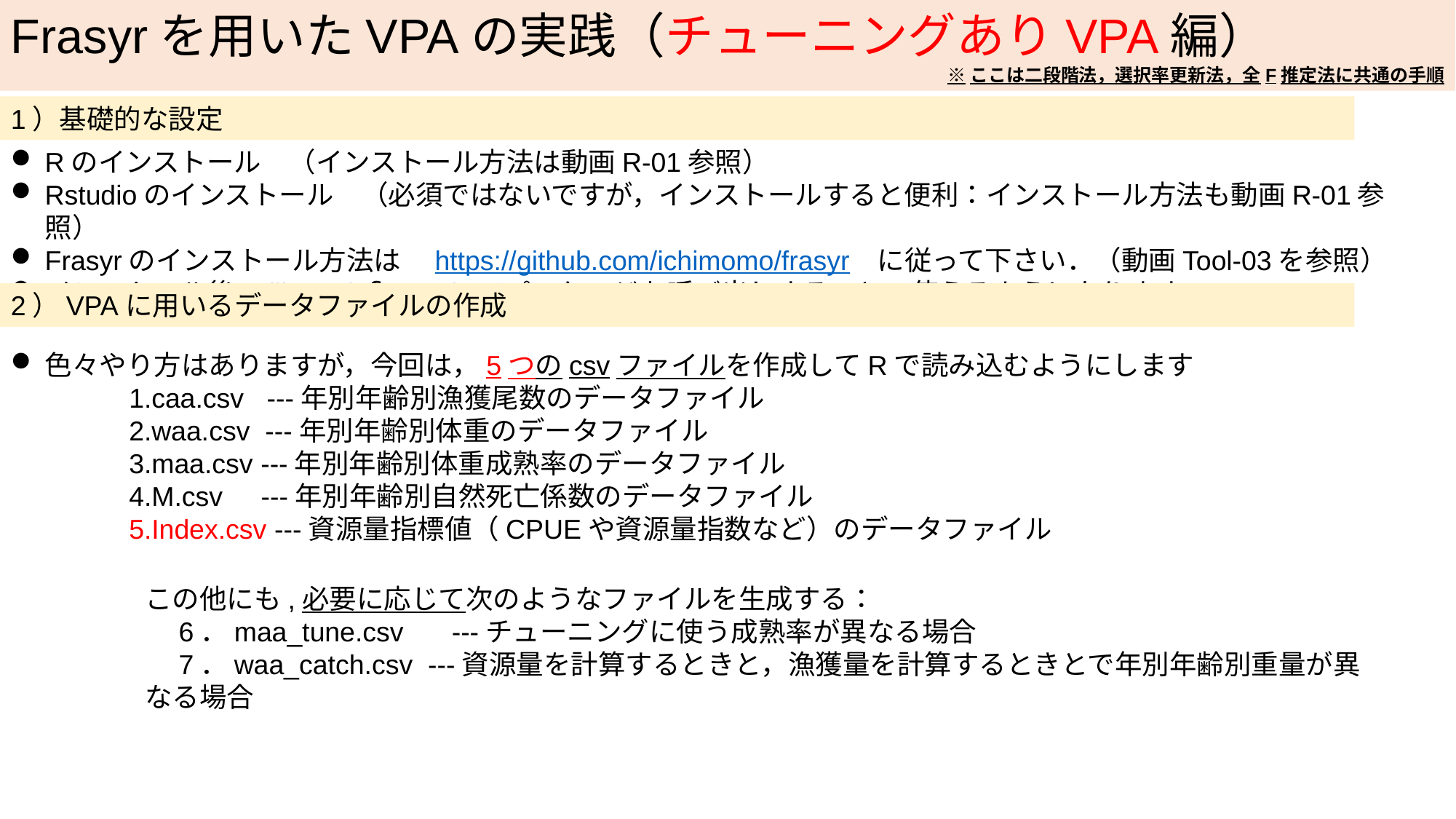

Frasyrを用いたVPAの実践（チューニングありVPA編）
※ここは二段階法，選択率更新法，全F推定法に共通の手順
1）基礎的な設定
Rのインストール　（インストール方法は動画R-01参照）
Rstudioのインストール　（必須ではないですが，インストールすると便利：インストール方法も動画R-01参照）
Frasyrのインストール方法は　https://github.com/ichimomo/frasyr　に従って下さい．（動画Tool-03を参照）
インストール後，library(ｆrasyr) でパッケージを呼び出しすることで使えるようになります．
2）VPAに用いるデータファイルの作成
色々やり方はありますが，今回は，5つのcsvファイルを作成してRで読み込むようにします
caa.csv   ---年別年齢別漁獲尾数のデータファイル
waa.csv  ---年別年齢別体重のデータファイル
maa.csv ---年別年齢別体重成熟率のデータファイル
M.csv     ---年別年齢別自然死亡係数のデータファイル
Index.csv ---資源量指標値（CPUEや資源量指数など）のデータファイル
この他にも,必要に応じて次のようなファイルを生成する：
　6．maa_tune.csv 　---チューニングに使う成熟率が異なる場合
　7．waa_catch.csv  ---資源量を計算するときと，漁獲量を計算するときとで年別年齢別重量が異なる場合
同じ